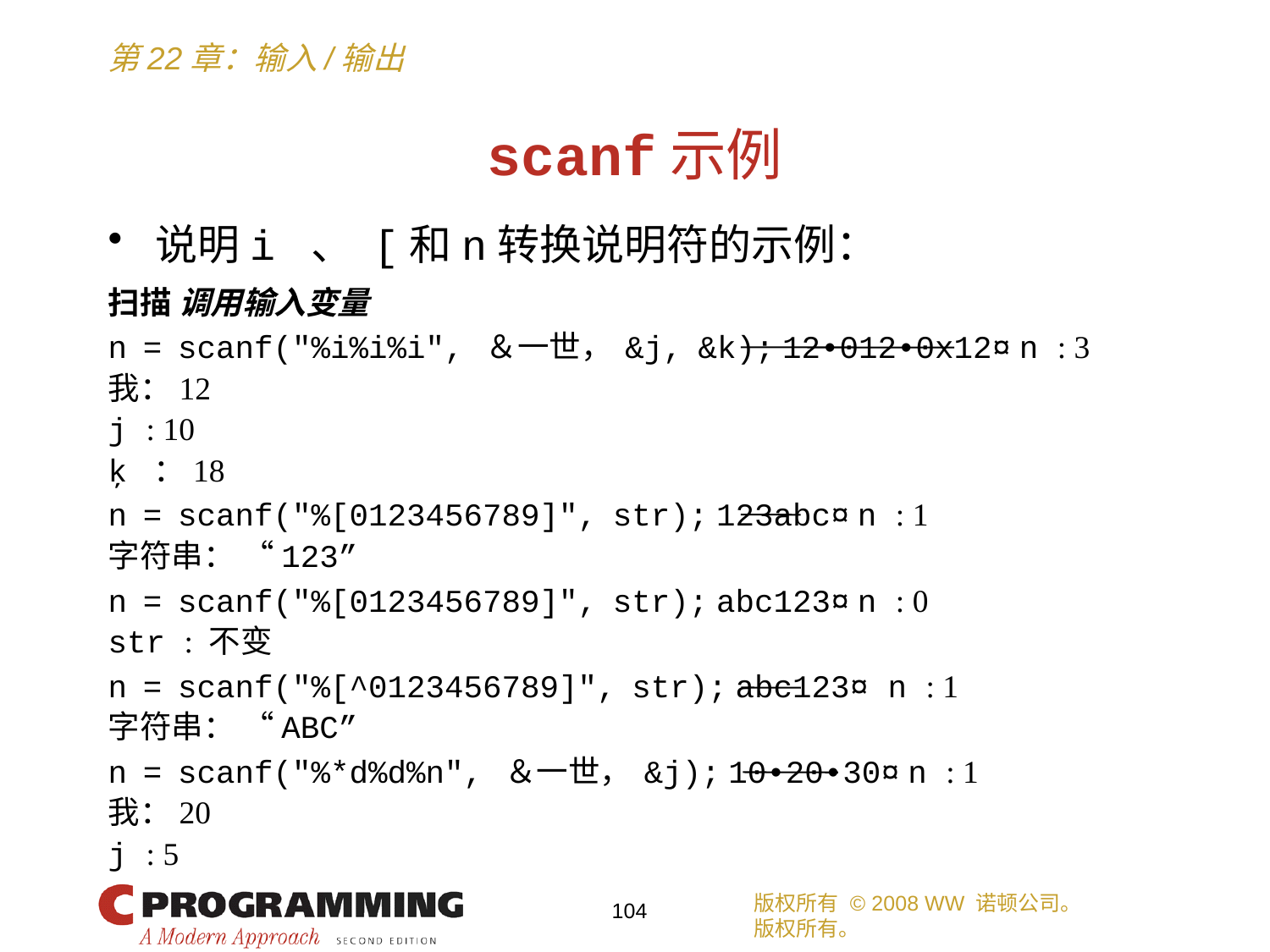

# scanf示例
说明i 、 [和n转换说明符的示例：
扫描 调用输入变量
n = scanf("%i%i%i", ＆一世， &j, &k); 12•012•0x12¤ n : 3
我：12
j : 10
ķ ：18
n = scanf("%[0123456789]", str); 123abc¤ n : 1
字符串： “123”
n = scanf("%[0123456789]", str); abc123¤ n : 0
str : 不变
n = scanf("%[^0123456789]", str); abc123¤ n : 1
字符串： “ABC”
n = scanf("%*d%d%n", ＆一世， &j); 10•20•30¤ n : 1
我：20
j : 5
版权所有 © 2008 WW 诺顿公司。
版权所有。
104